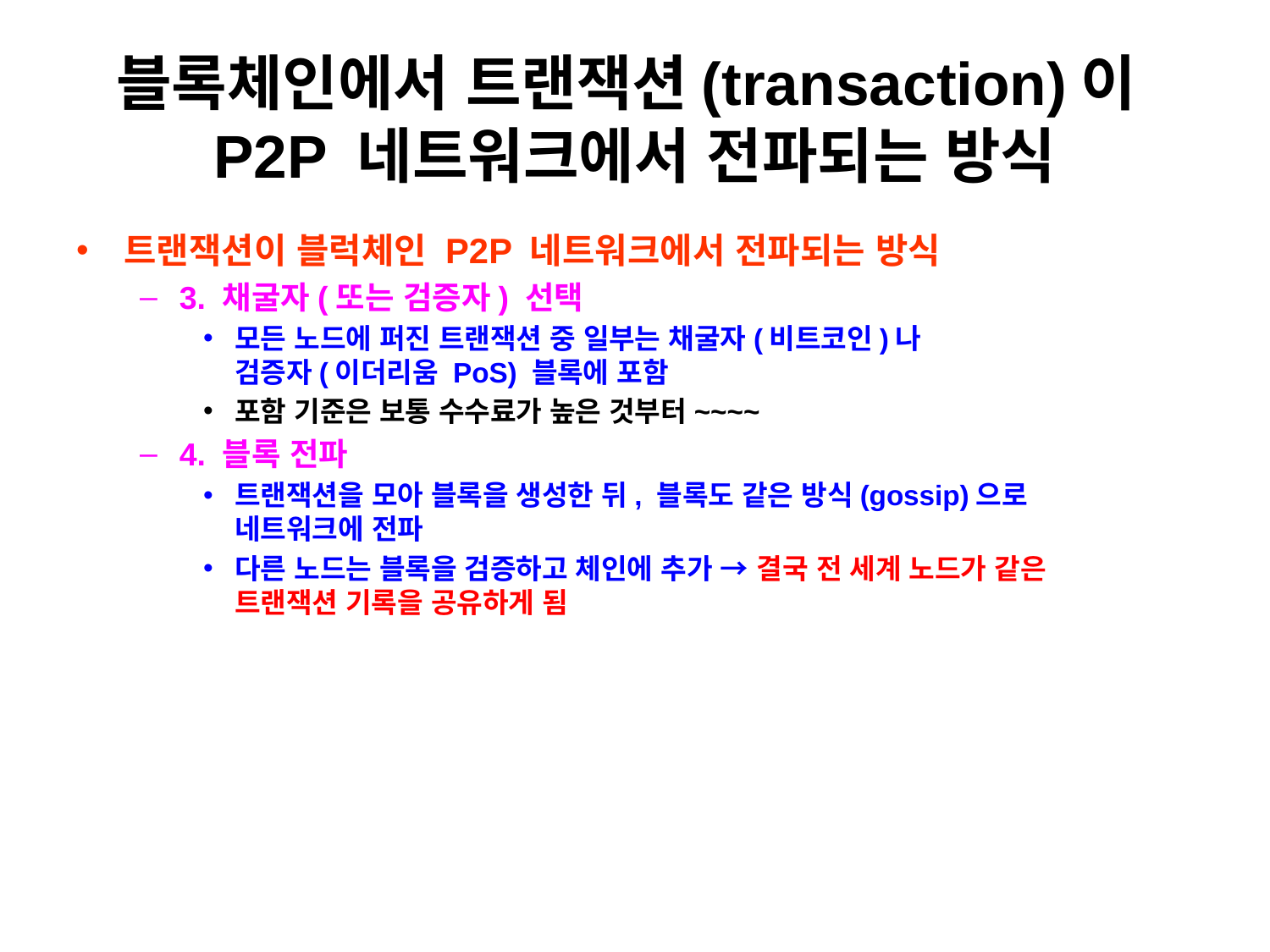

# 블록체인에서 트랜잭션(transaction)이 P2P 네트워크에서 전파되는 방식
트랜잭션이 블럭체인 P2P 네트워크에서 전파되는 방식
3. 채굴자(또는 검증자) 선택
모든 노드에 퍼진 트랜잭션 중 일부는 채굴자(비트코인)나
검증자(이더리움 PoS) 블록에 포함
포함 기준은 보통 수수료가 높은 것부터~~~~
4. 블록 전파
트랜잭션을 모아 블록을 생성한 뒤, 블록도 같은 방식(gossip)으로
네트워크에 전파
다른 노드는 블록을 검증하고 체인에 추가 → 결국 전 세계 노드가 같은
트랜잭션 기록을 공유하게 됨